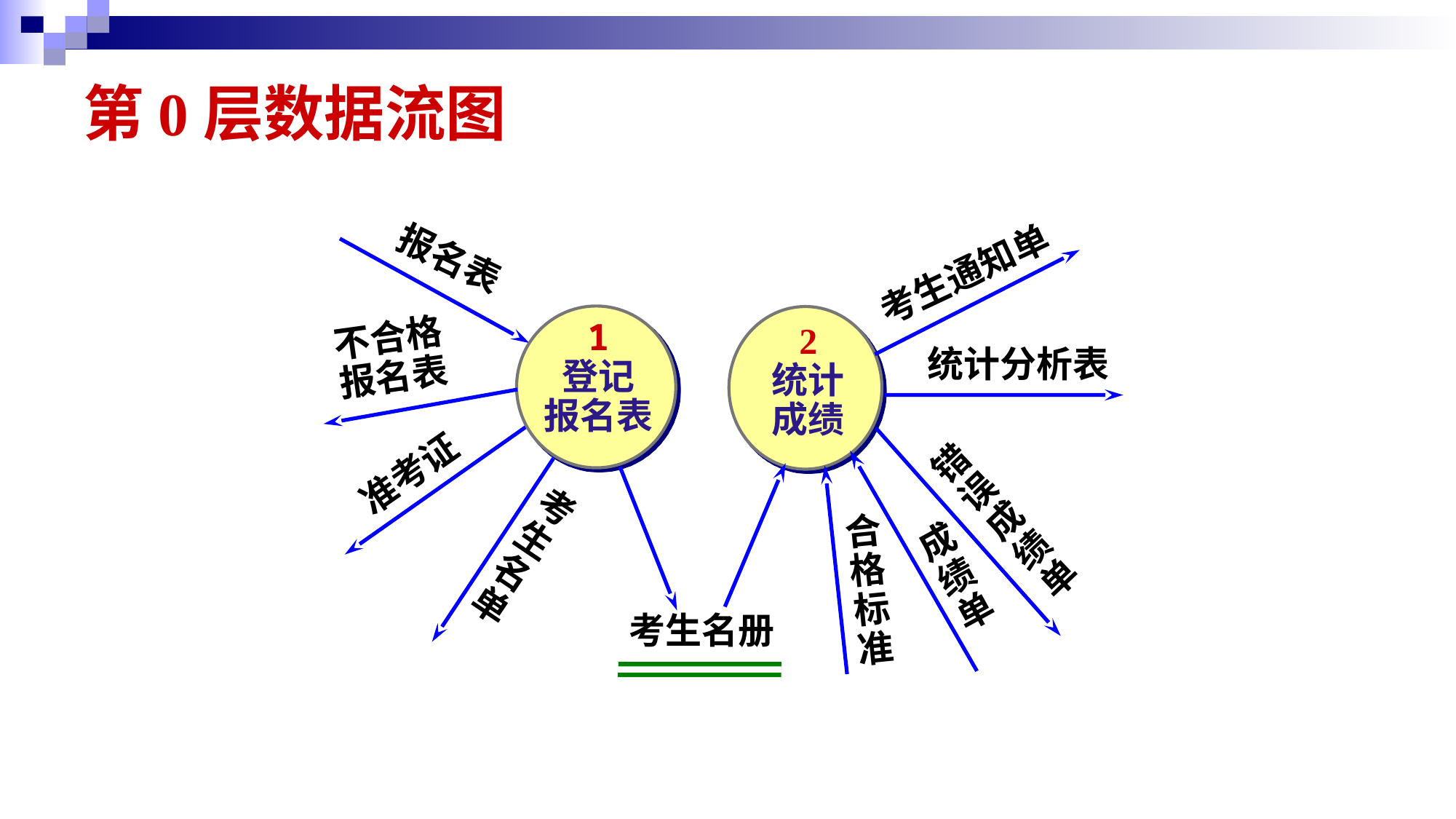

# 第0层数据流图
报名表

考生通知单

1
登记
报名表

2
统计
成绩
不合格
报名表
统计分析表

错误成绩单

准考证

考生名
单
合
格
标
准
成绩单
考生名册